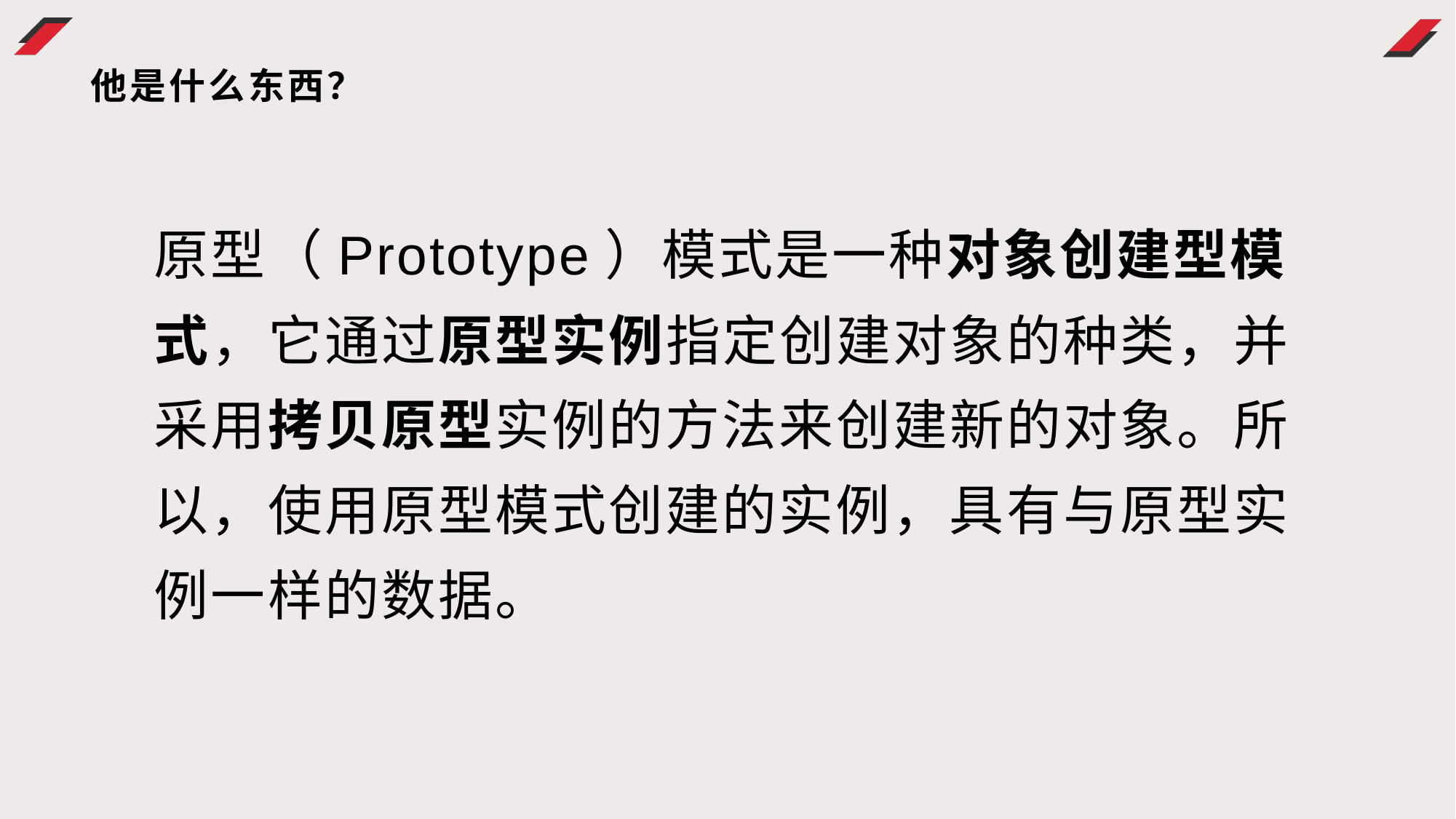

# 他是什么东西？
原型（Prototype）模式是一种对象创建型模式，它通过原型实例指定创建对象的种类，并采用拷贝原型实例的方法来创建新的对象。所以，使用原型模式创建的实例，具有与原型实例一样的数据。